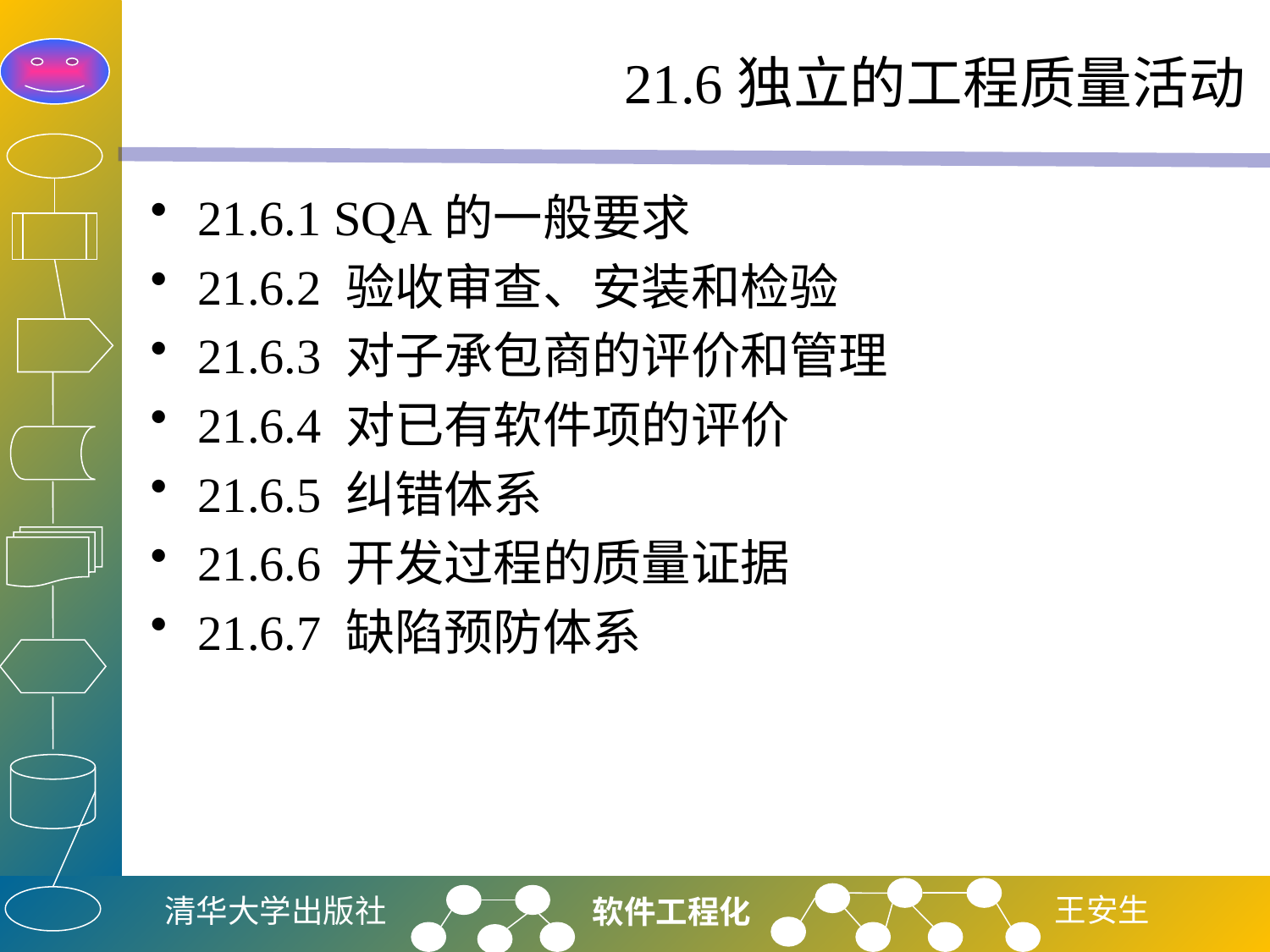

# 21.6独立的工程质量活动
21.6.1 SQA的一般要求
21.6.2 验收审查、安装和检验
21.6.3 对子承包商的评价和管理
21.6.4 对已有软件项的评价
21.6.5 纠错体系
21.6.6 开发过程的质量证据
21.6.7 缺陷预防体系